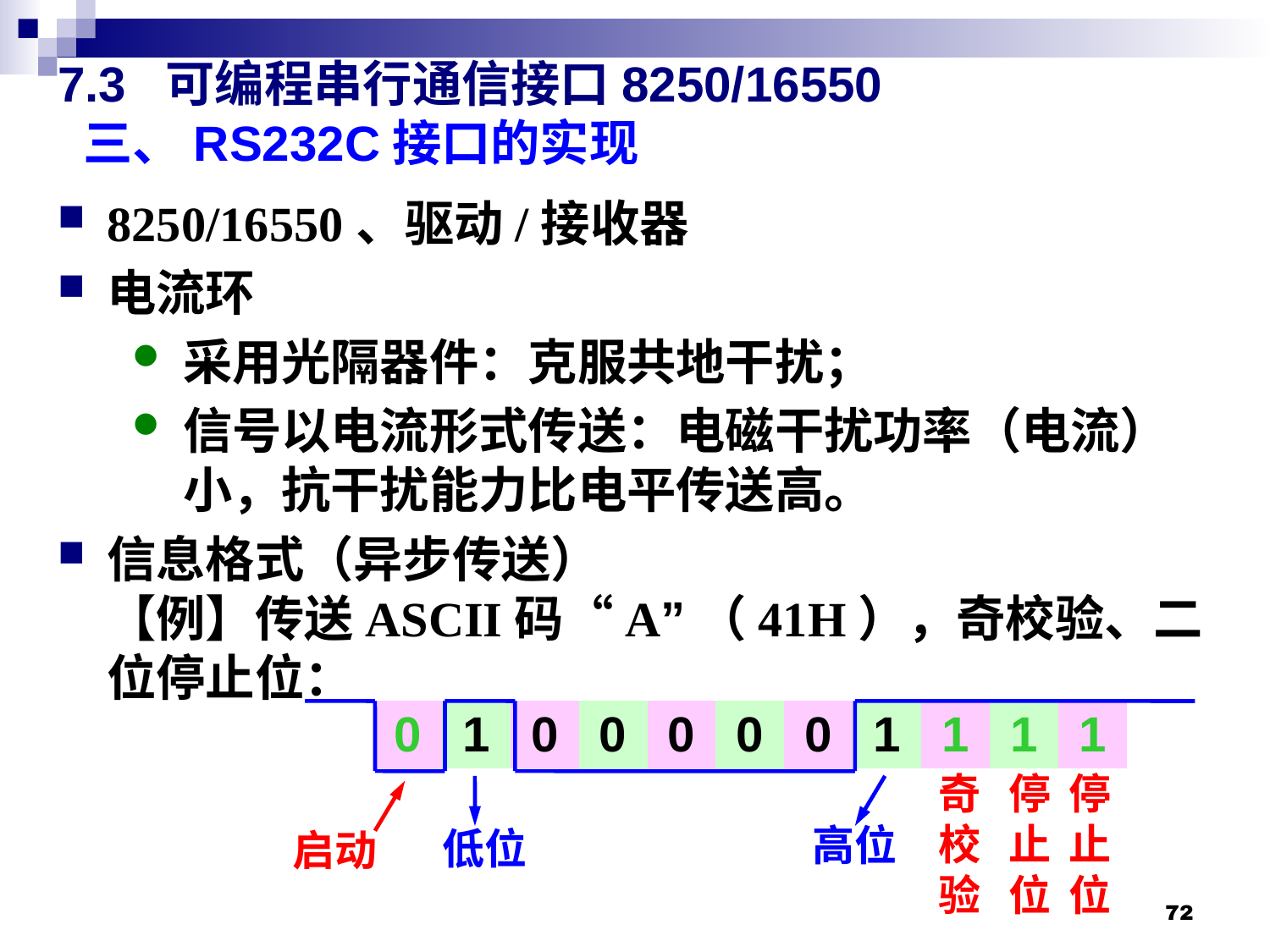

# 7.3  可编程串行通信接口8250/16550 三、RS232C接口的实现
8250/16550、驱动/接收器
电流环
采用光隔器件：克服共地干扰；
信号以电流形式传送：电磁干扰功率（电流）小，抗干扰能力比电平传送高。
信息格式（异步传送）
【例】传送ASCII码“A”（41H），奇校验、二位停止位：

奇校验
停止位
停止位

高位
低位
启动
|  | 0 | 1 | 0 | 0 | 0 | 0 | 0 | 1 | 1 | 1 | 1 |  |
| --- | --- | --- | --- | --- | --- | --- | --- | --- | --- | --- | --- | --- |
72